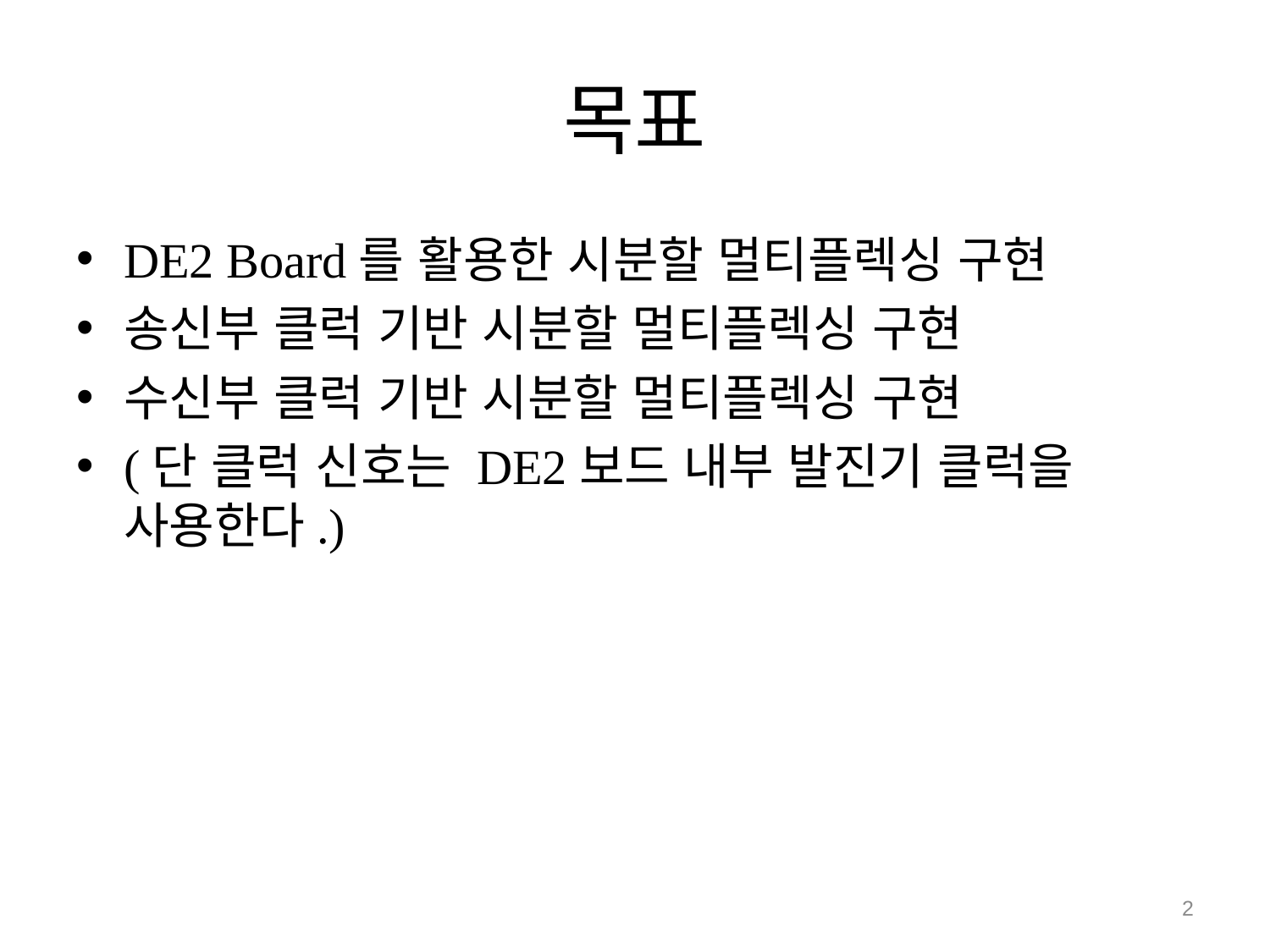

# 목표
DE2 Board를 활용한 시분할 멀티플렉싱 구현
송신부 클럭 기반 시분할 멀티플렉싱 구현
수신부 클럭 기반 시분할 멀티플렉싱 구현
(단 클럭 신호는 DE2보드 내부 발진기 클럭을 사용한다.)
2